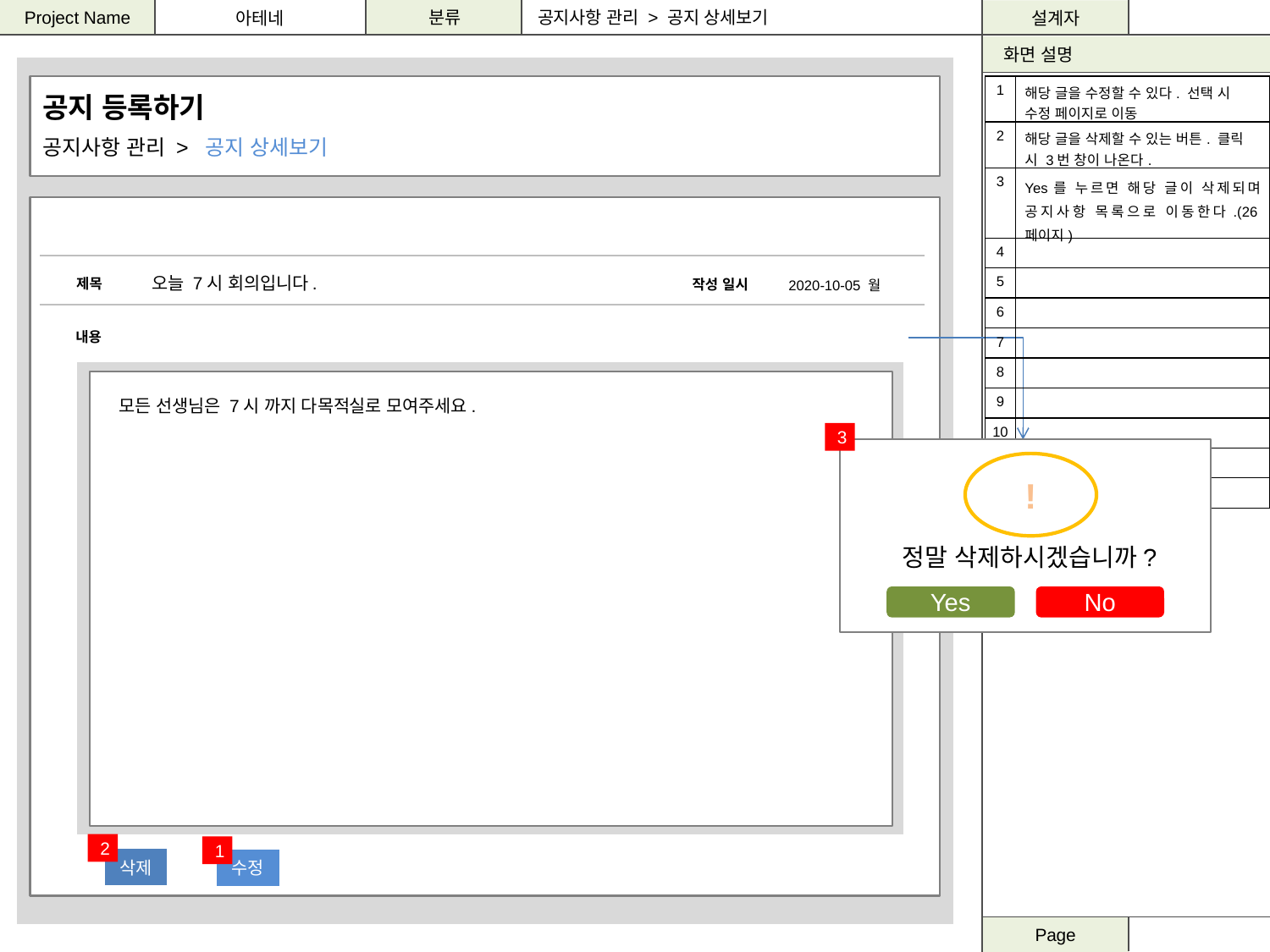

공지사항 관리 > 공지 상세보기

공지 등록하기
공지사항 관리 > 공지 상세보기
| 1 | 해당 글을 수정할 수 있다. 선택 시 수정 페이지로 이동 |
| --- | --- |
| 2 | 해당 글을 삭제할 수 있는 버튼. 클릭 시 3번 창이 나온다. |
| 3 | Yes를 누르면 해당 글이 삭제되며 공지사항 목록으로 이동한다.(26페이지) |
| 4 |  |
| 5 |  |
| 6 |  |
| 7 |  |
| 8 |  |
| 9 |  |
| 10 |  |
| 11 |  |
| 12 |  |

제목
2020-10-05 월
작성 일시
오늘 7시 회의입니다.
내용

모든 선생님은 7시 까지 다목적실로 모여주세요.
3

!
정말 삭제하시겠습니까?
No
Yes
2
1
삭제
수정